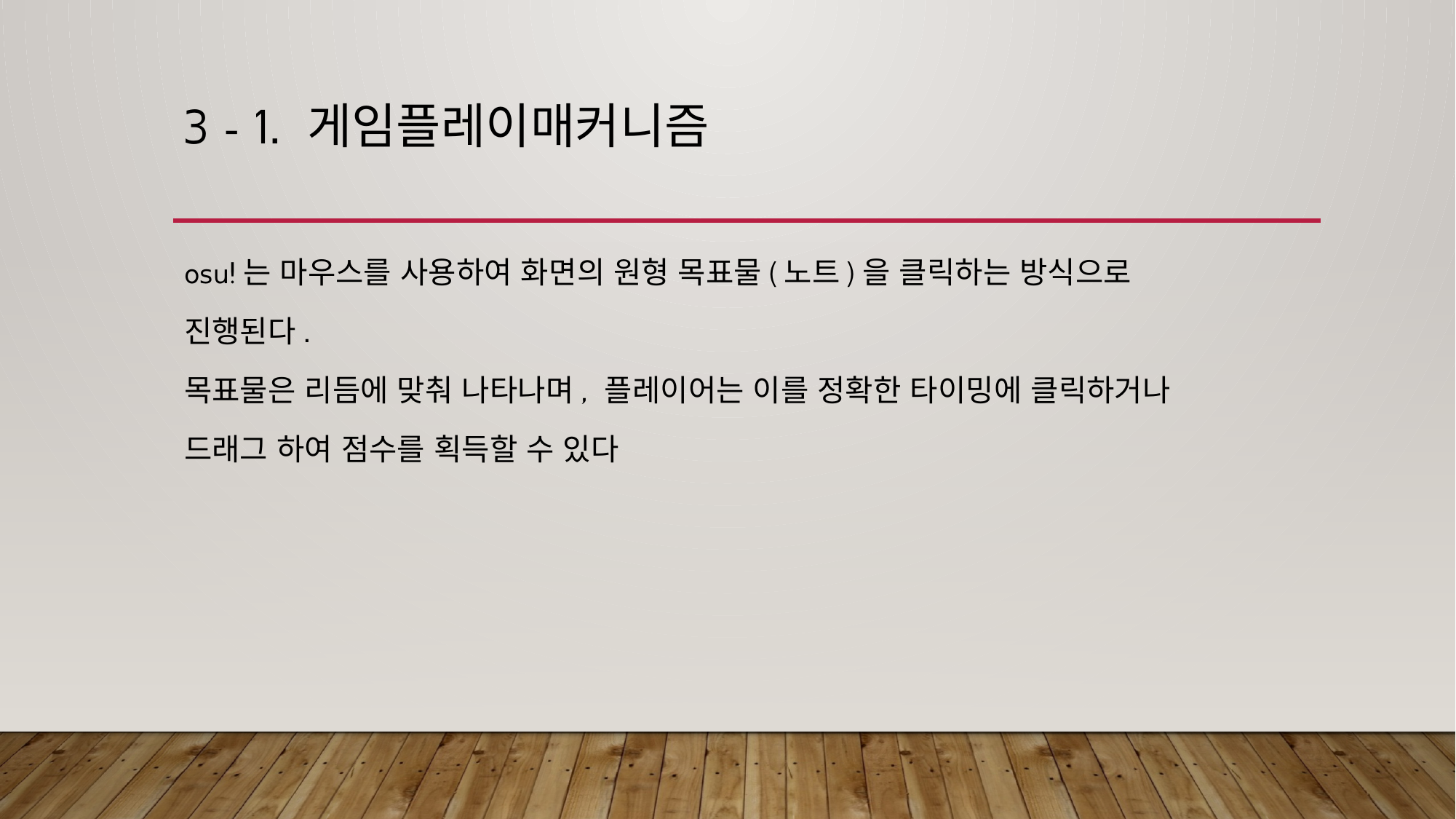

# 3 - 1. 게임플레이매커니즘
osu!는 마우스를 사용하여 화면의 원형 목표물(노트)을 클릭하는 방식으로
진행된다.
목표물은 리듬에 맞춰 나타나며, 플레이어는 이를 정확한 타이밍에 클릭하거나
드래그 하여 점수를 획득할 수 있다